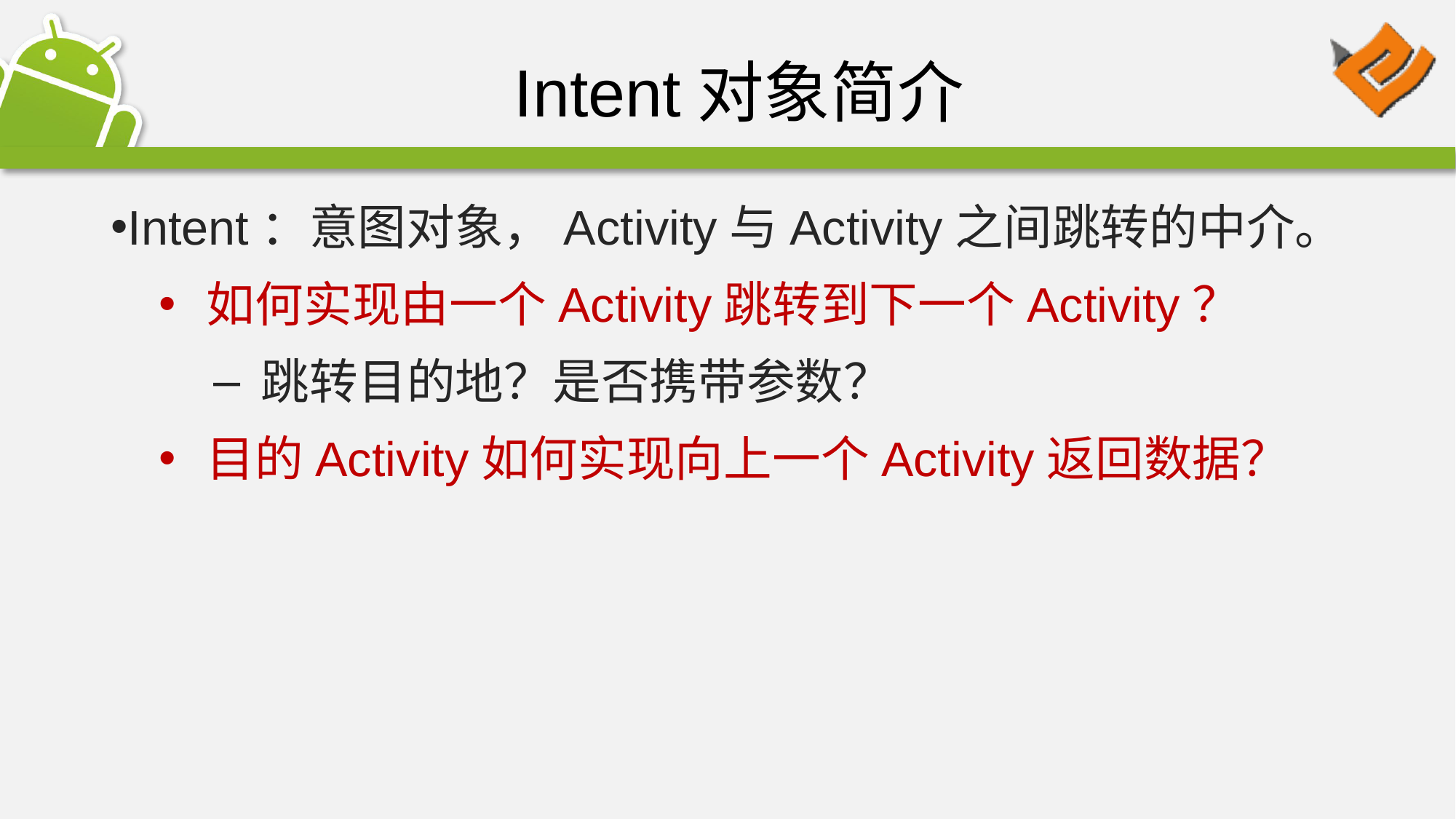

# Intent对象简介
Intent：意图对象，Activity与Activity之间跳转的中介。
如何实现由一个Activity跳转到下一个Activity？
跳转目的地？是否携带参数？
目的Activity如何实现向上一个Activity返回数据？